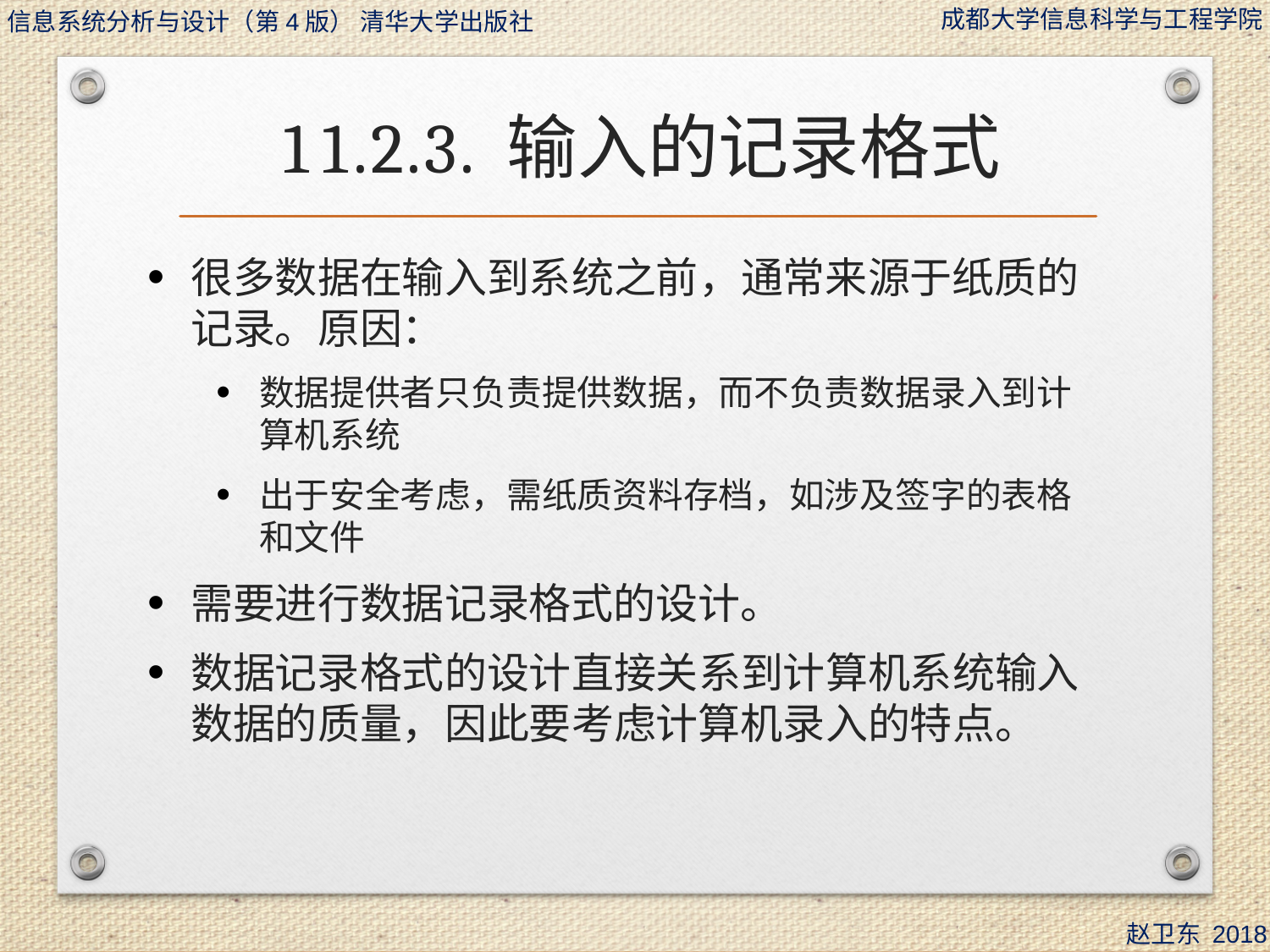

# 11.2.3. 输入的记录格式
很多数据在输入到系统之前，通常来源于纸质的记录。原因：
数据提供者只负责提供数据，而不负责数据录入到计算机系统
出于安全考虑，需纸质资料存档，如涉及签字的表格和文件
需要进行数据记录格式的设计。
数据记录格式的设计直接关系到计算机系统输入数据的质量，因此要考虑计算机录入的特点。